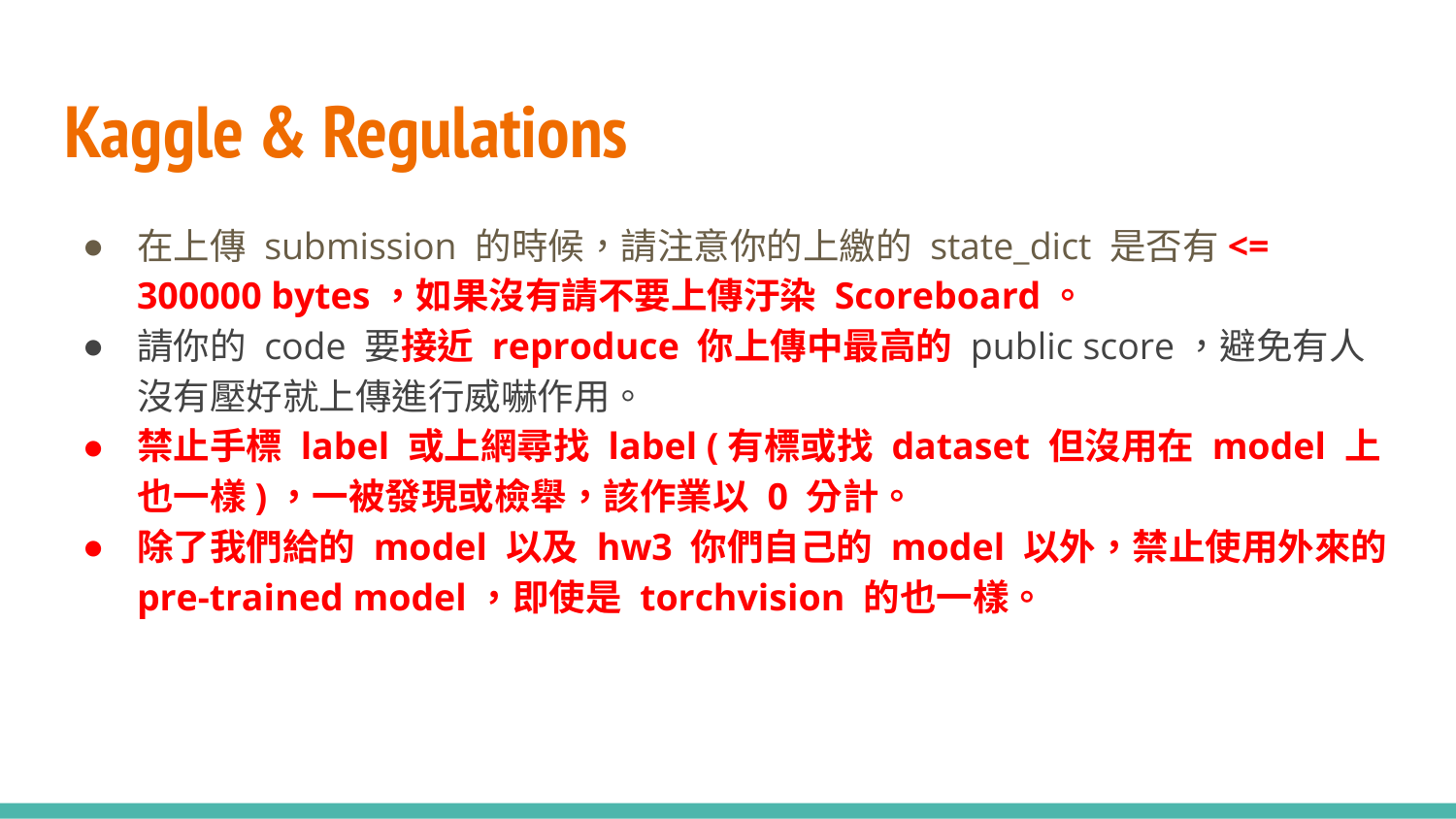

# Kaggle & Regulations
在上傳 submission 的時候，請注意你的上繳的 state_dict 是否有<= 300000 bytes，如果沒有請不要上傳汙染 Scoreboard。
請你的 code 要接近 reproduce 你上傳中最高的 public score，避免有人沒有壓好就上傳進行威嚇作用。
禁止手標 label 或上網尋找 label (有標或找 dataset 但沒用在 model 上也一樣)，一被發現或檢舉，該作業以 0 分計。
除了我們給的 model 以及 hw3 你們自己的 model 以外，禁止使用外來的 pre-trained model，即使是 torchvision 的也一樣。